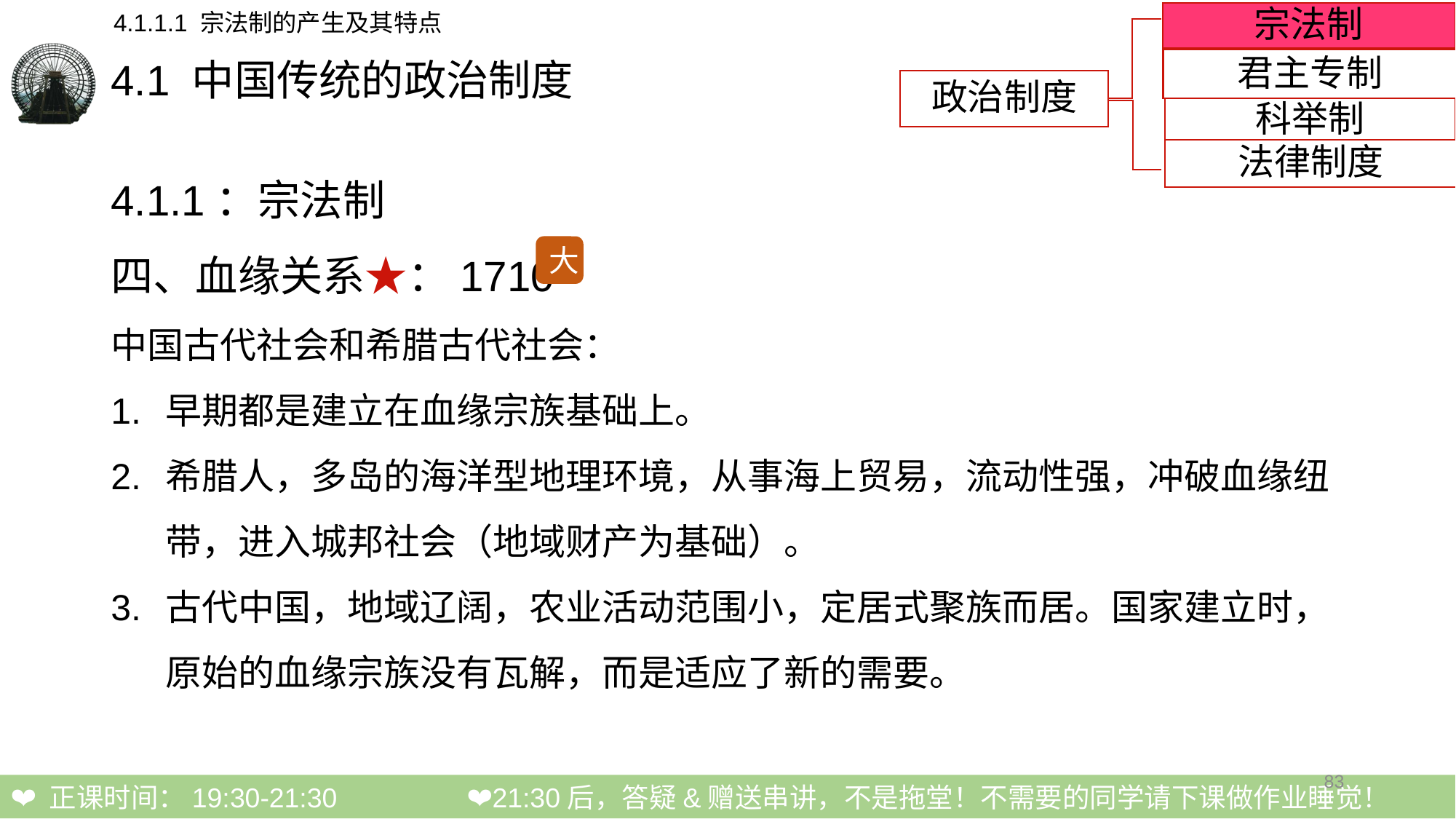

4.1.1.1 宗法制的产生及其特点
宗法制

# 4.1 中国传统的政治制度
君主专制
政治制度
科举制

法律制度
4.1.1：宗法制
四、血缘关系★：1710
中国古代社会和希腊古代社会：
早期都是建立在血缘宗族基础上。
希腊人，多岛的海洋型地理环境，从事海上贸易，流动性强，冲破血缘纽带，进入城邦社会（地域财产为基础）。
古代中国，地域辽阔，农业活动范围小，定居式聚族而居。国家建立时，原始的血缘宗族没有瓦解，而是适应了新的需要。
大
83